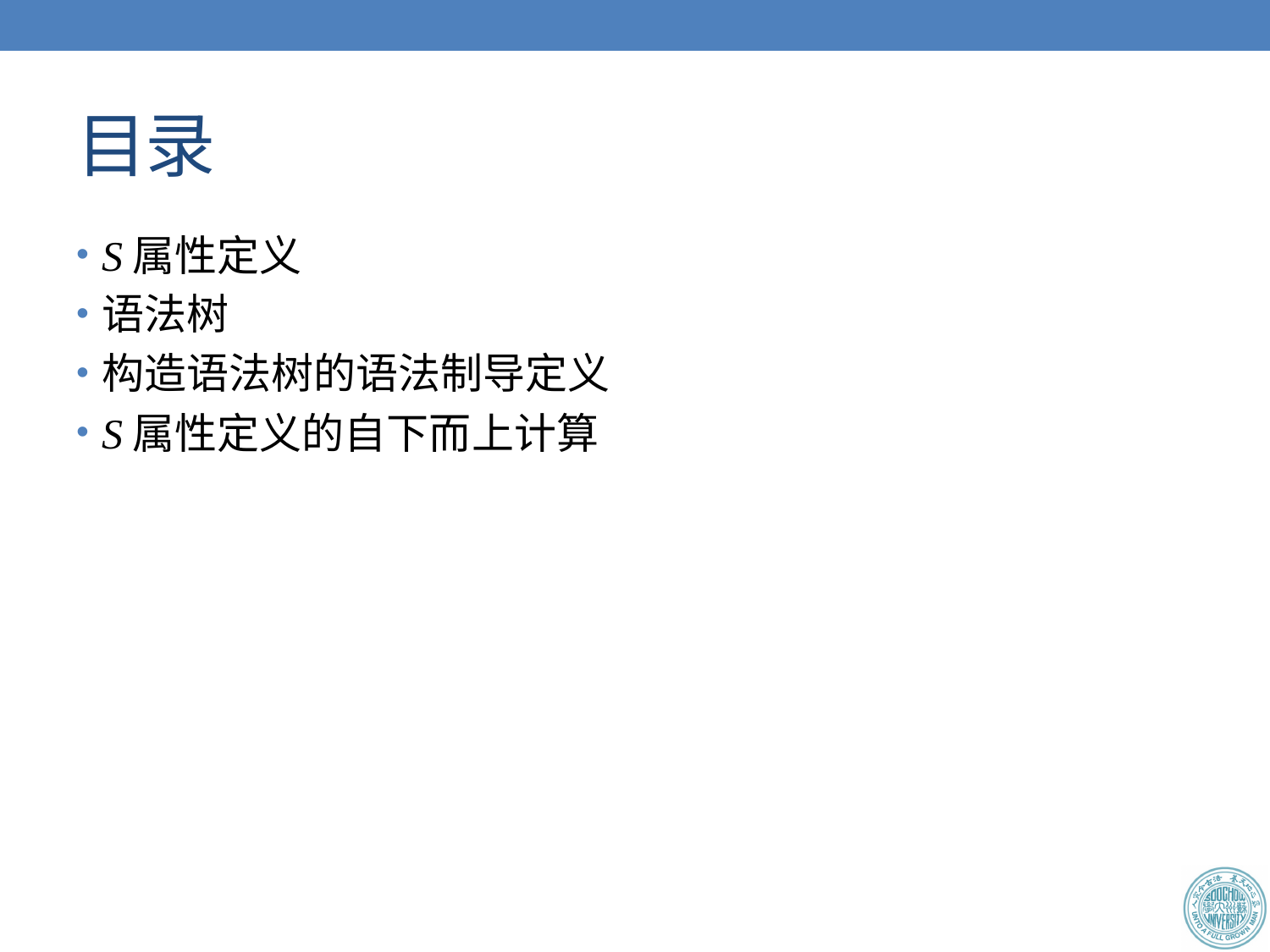

# 目录
S属性定义
语法树
构造语法树的语法制导定义
S属性定义的自下而上计算